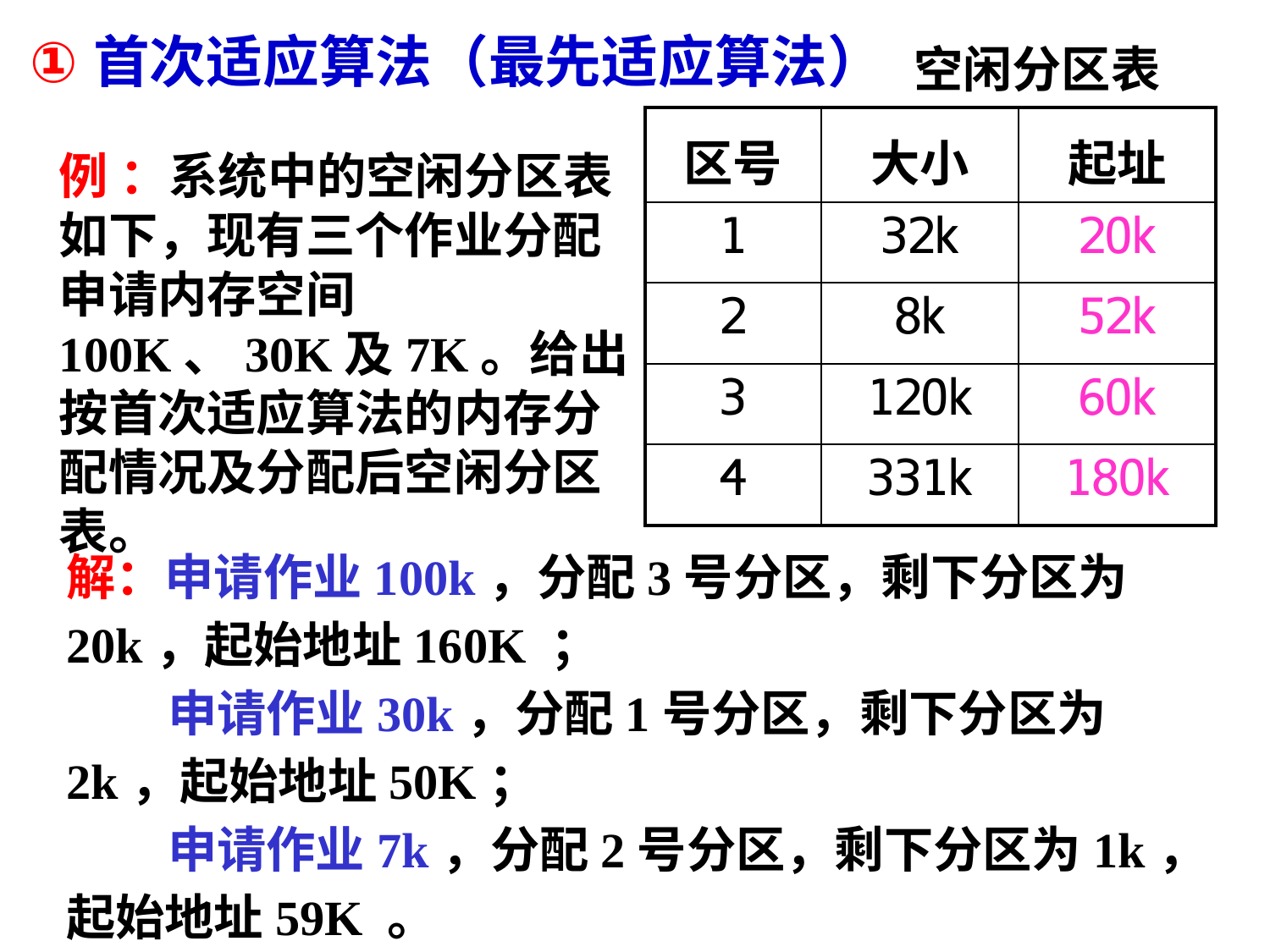

首次适应算法（最先适应算法）
空闲分区表
| 区号 | 大小 | 起址 |
| --- | --- | --- |
| 1 | 32k | 20k |
| 2 | 8k | 52k |
| 3 | 120k | 60k |
| 4 | 331k | 180k |
例 ：系统中的空闲分区表如下，现有三个作业分配申请内存空间100K、30K及7K。给出按首次适应算法的内存分配情况及分配后空闲分区表。
解：申请作业100k，分配3号分区，剩下分区为20k，起始地址160K ；
        申请作业30k，分配1号分区，剩下分区为2k，起始地址50K；
        申请作业7k，分配2号分区，剩下分区为1k，起始地址59K 。